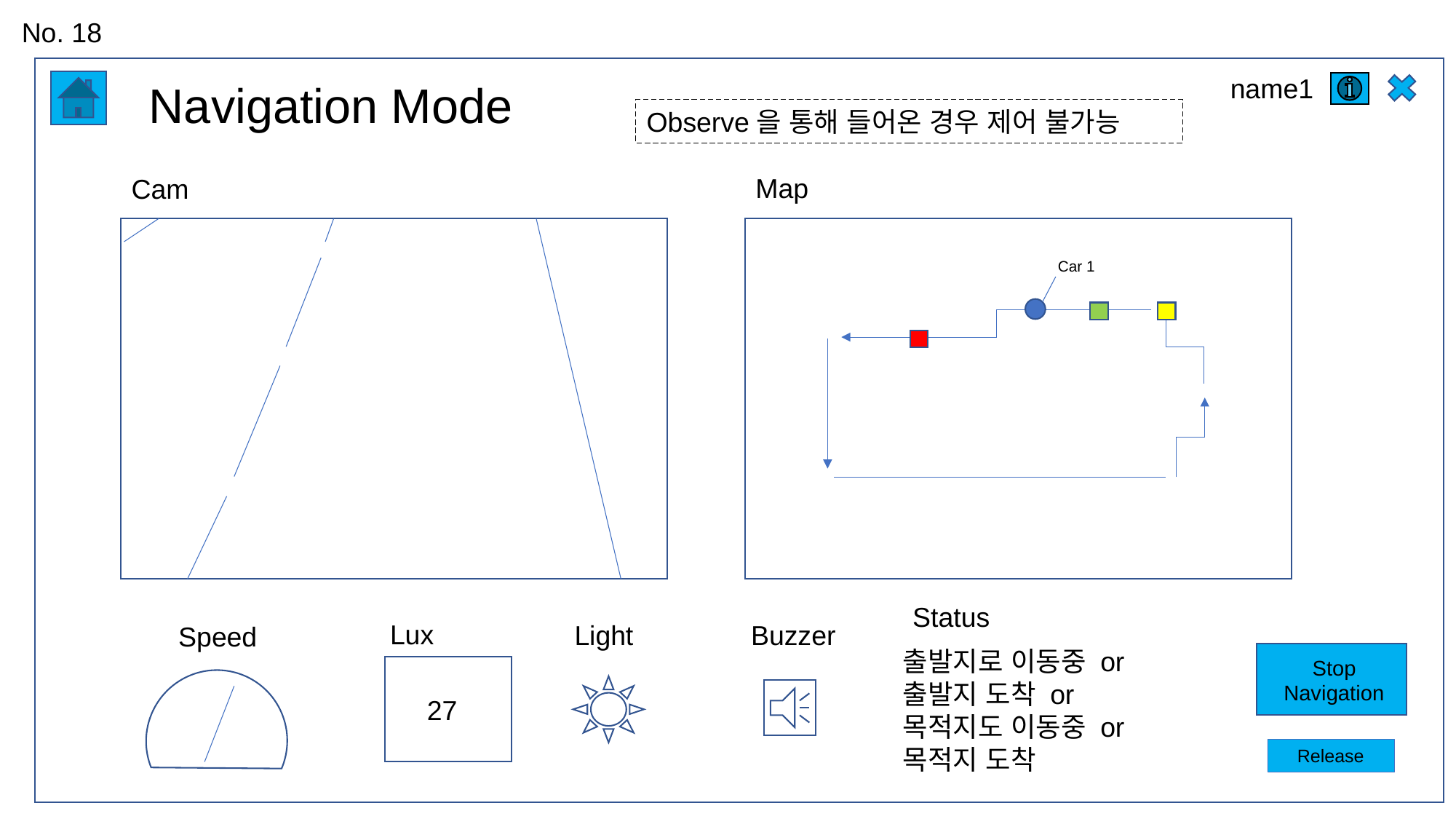

No. 18

name1
Navigation Mode

Observe을 통해 들어온 경우 제어 불가능
Map
Cam

Car 1

Status
Lux
Light
Buzzer
Speed
출발지로 이동중 or
출발지 도착 or
목적지도 이동중 or
목적지 도착

Stop
Navigation

27
Release